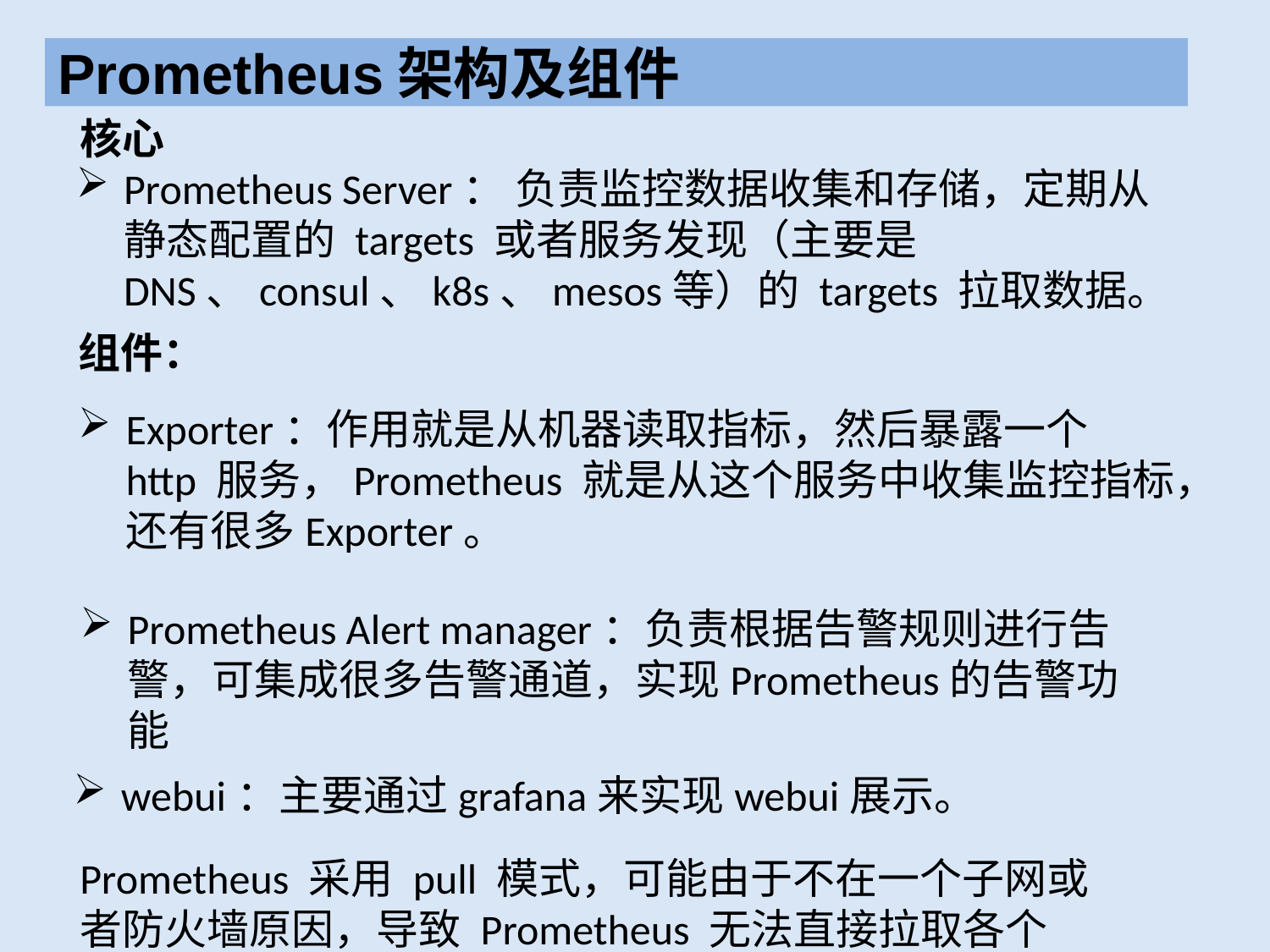

Prometheus架构及组件
核心
Prometheus Server： 负责监控数据收集和存储，定期从静态配置的 targets 或者服务发现（主要是DNS、consul、k8s、mesos等）的 targets 拉取数据。
组件：
Exporter：作用就是从机器读取指标，然后暴露一个 http 服务，Prometheus 就是从这个服务中收集监控指标，还有很多Exporter。
Prometheus Alert manager：负责根据告警规则进行告警，可集成很多告警通道，实现Prometheus的告警功能
webui：主要通过grafana来实现webui展示。
Prometheus 采用 pull 模式，可能由于不在一个子网或者防火墙原因，导致 Prometheus 无法直接拉取各个 target 数据。在监控业务数据的时候，需要将不同数据汇总, 由 Prometheus 统一收集。Prometheus采集数据是用的pull也就是拉模型，这从我们刚才设置的5秒参数就能看出来。但是有些数据并不适合采用这样的方式，对这样的数据可以使用Push Gateway服务。它就相当于一个缓存，当数据采集完成之后，就上传到这里，由Prometheus稍后再pull过来